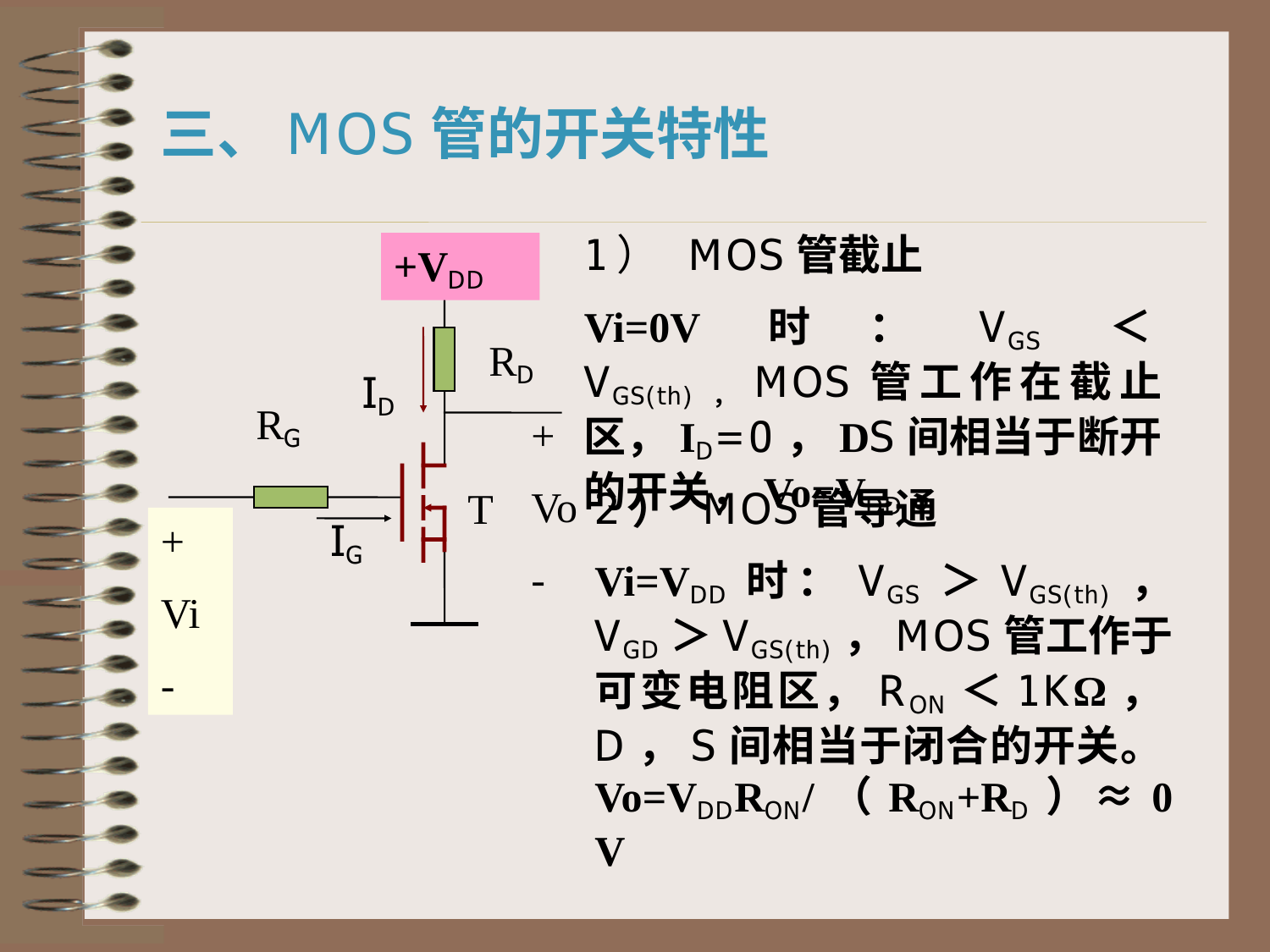

# 三、MOS管的开关特性
1）  MOS管截止
Vi=0V时：VGS＜VGS(th)，MOS管工作在截止区，ID=0，DS间相当于断开的开关，Vo=VDD。

+VDD

RD
ID
RG
+
Vo
-

T

+
Vi
-
IG

2）  MOS管导通
Vi=VDD时：VGS＞VGS(th)， VGD＞VGS(th)，MOS管工作于可变电阻区，RON＜1KΩ，D，S间相当于闭合的开关。Vo=VDDRON/（RON+RD）≈0V